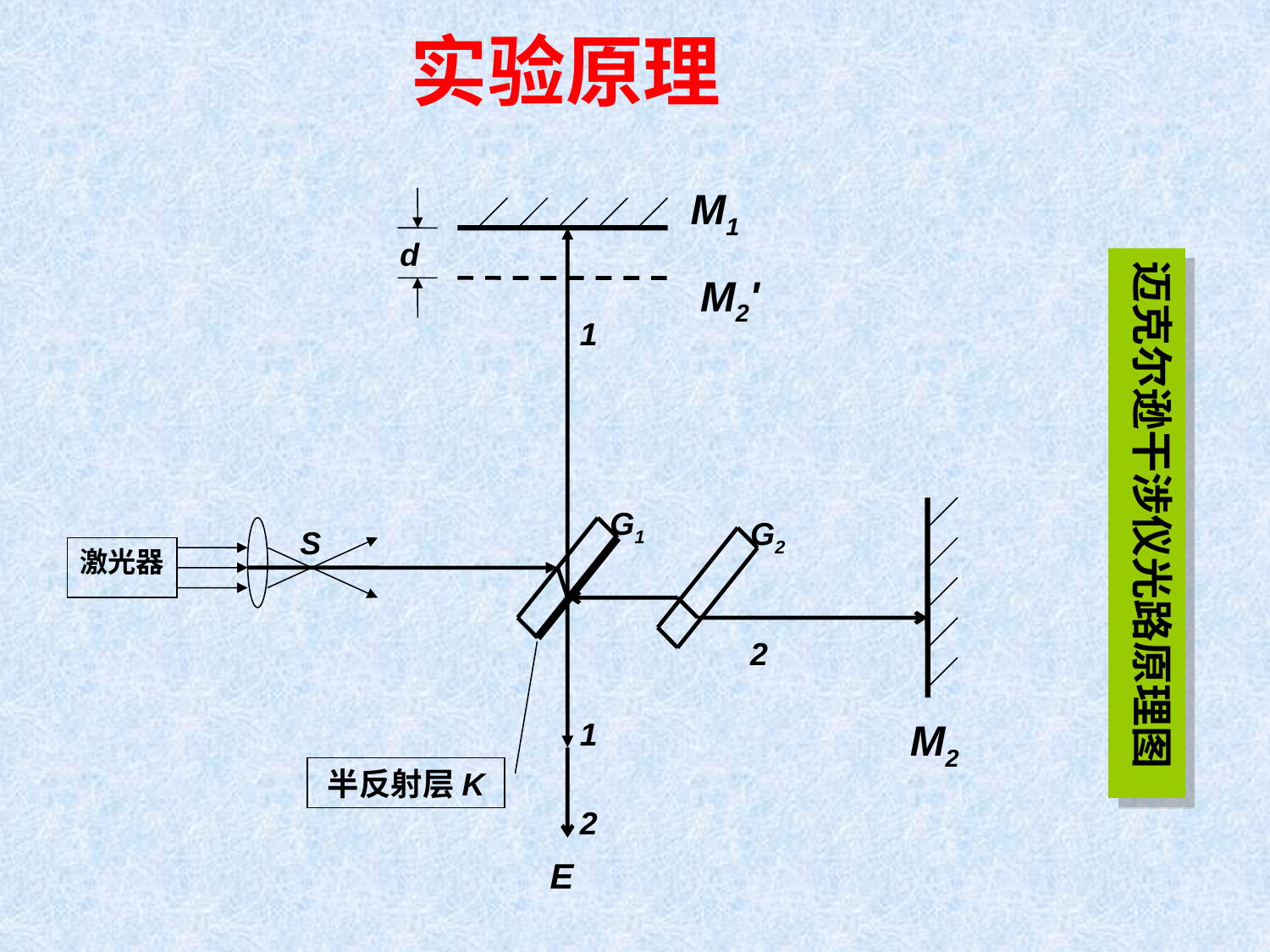

实验原理
M1

d

M2'

1
G1

G2
S

激光器

2

1
M2

半反射层K
2
E
迈克尔逊干涉仪光路原理图